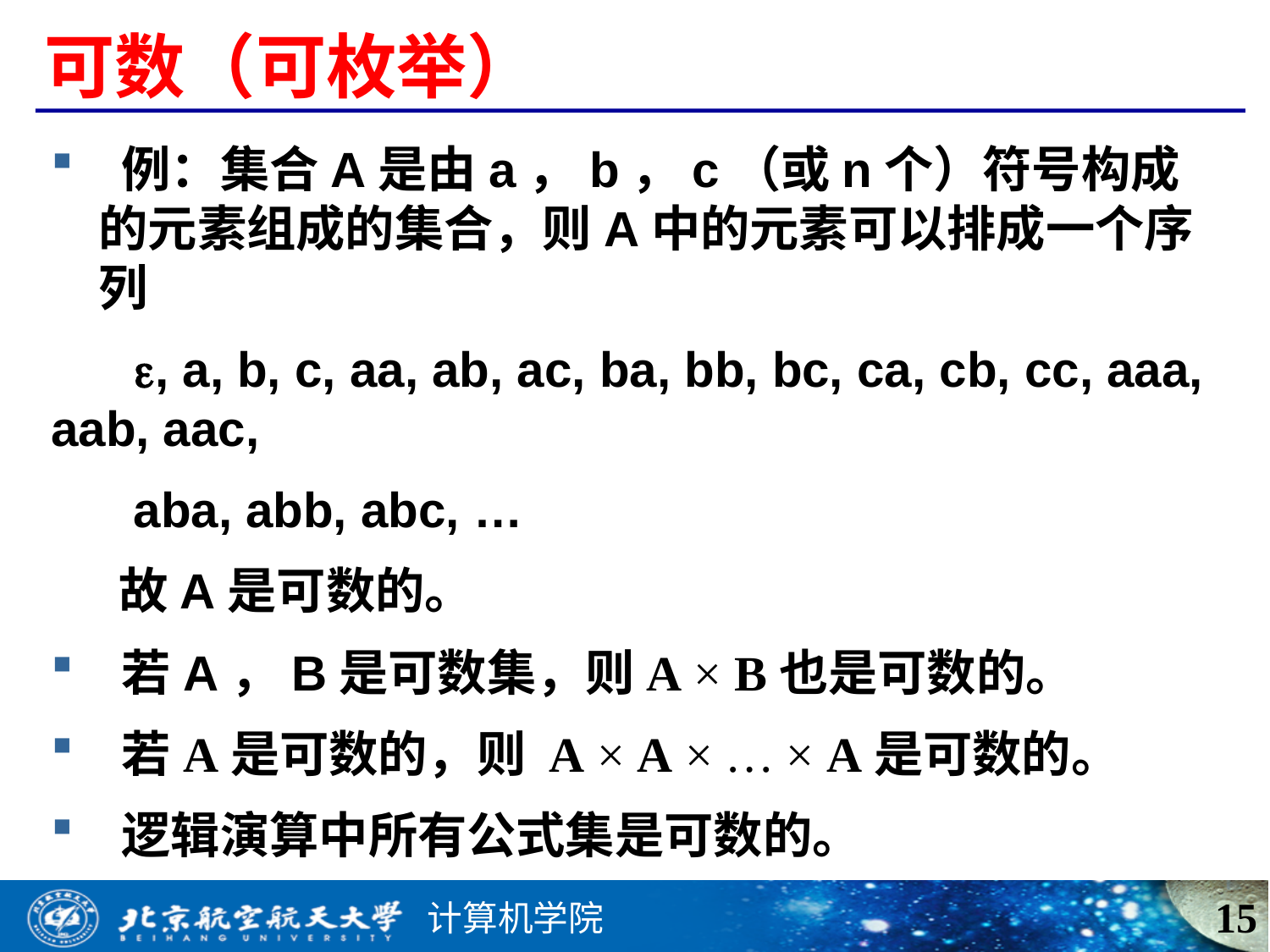

# 可数（可枚举）
 例：集合A是由a，b，c（或n个）符号构成的元素组成的集合，则A中的元素可以排成一个序列
      ε, a, b, c, aa, ab, ac, ba, bb, bc, ca, cb, cc, aaa, aab, aac,
      aba, abb, abc, …
     故A是可数的。
 若A，B是可数集，则A × B也是可数的。
 若A是可数的，则 A × A × … × A是可数的。
 逻辑演算中所有公式集是可数的。